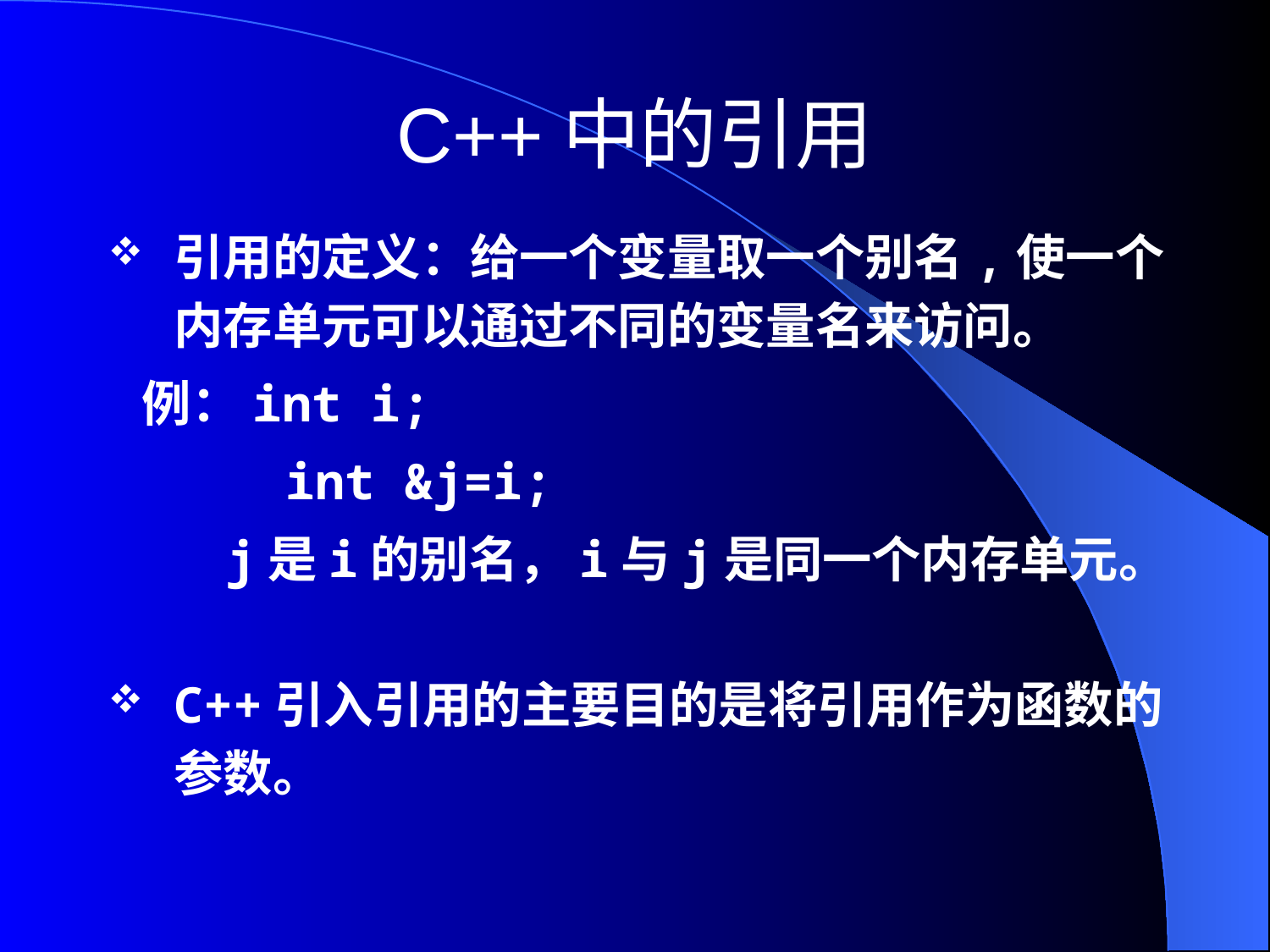

# C++中的引用
引用的定义：给一个变量取一个别名,使一个内存单元可以通过不同的变量名来访问。
  例：int i;
      int &j=i;
    j是i的别名，i与j是同一个内存单元。

C++引入引用的主要目的是将引用作为函数的参数。